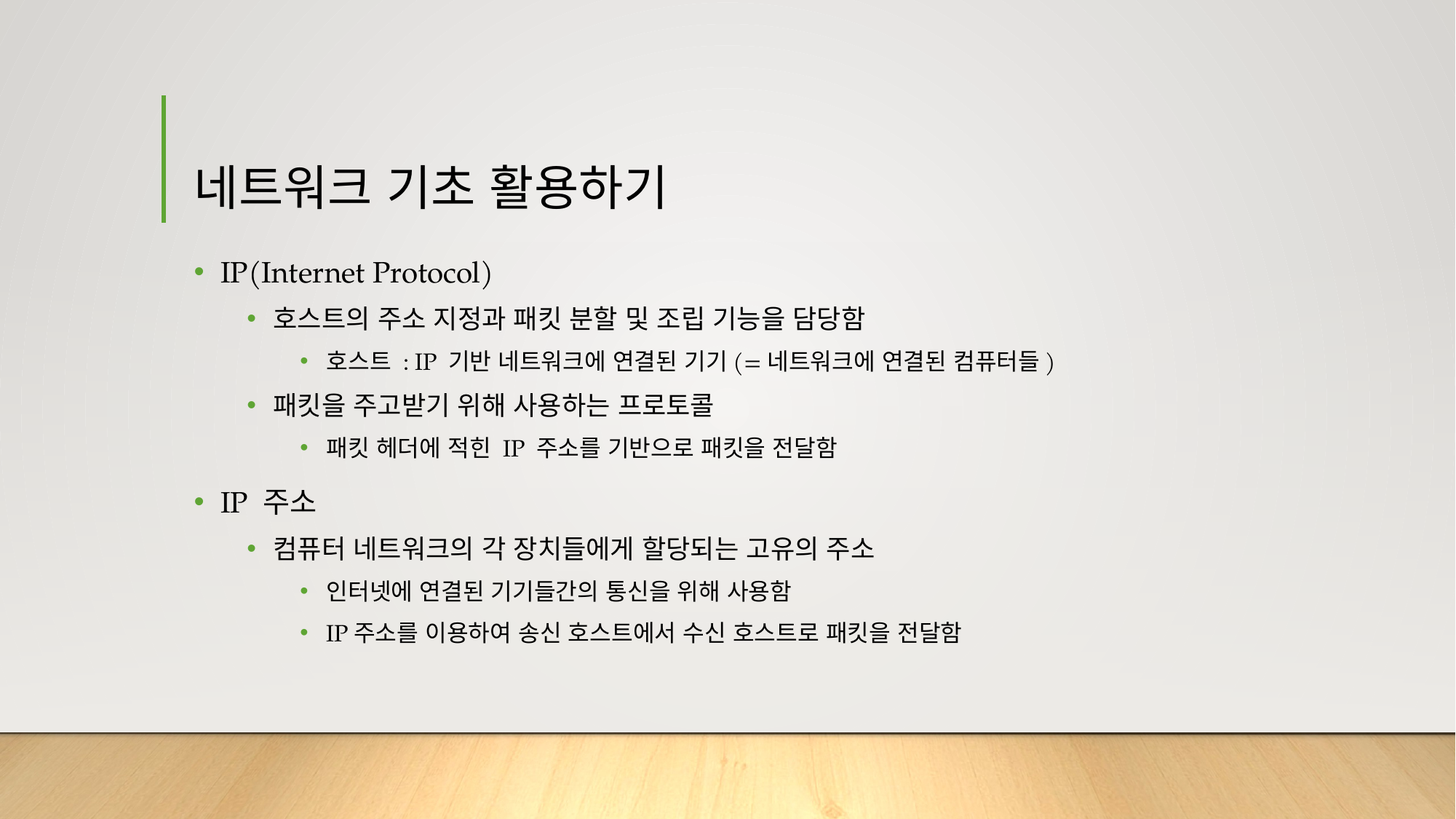

# 네트워크 기초 활용하기
IP(Internet Protocol)
호스트의 주소 지정과 패킷 분할 및 조립 기능을 담당함
호스트 : IP 기반 네트워크에 연결된 기기(=네트워크에 연결된 컴퓨터들)
패킷을 주고받기 위해 사용하는 프로토콜
패킷 헤더에 적힌 IP 주소를 기반으로 패킷을 전달함
IP 주소
컴퓨터 네트워크의 각 장치들에게 할당되는 고유의 주소
인터넷에 연결된 기기들간의 통신을 위해 사용함
IP주소를 이용하여 송신 호스트에서 수신 호스트로 패킷을 전달함